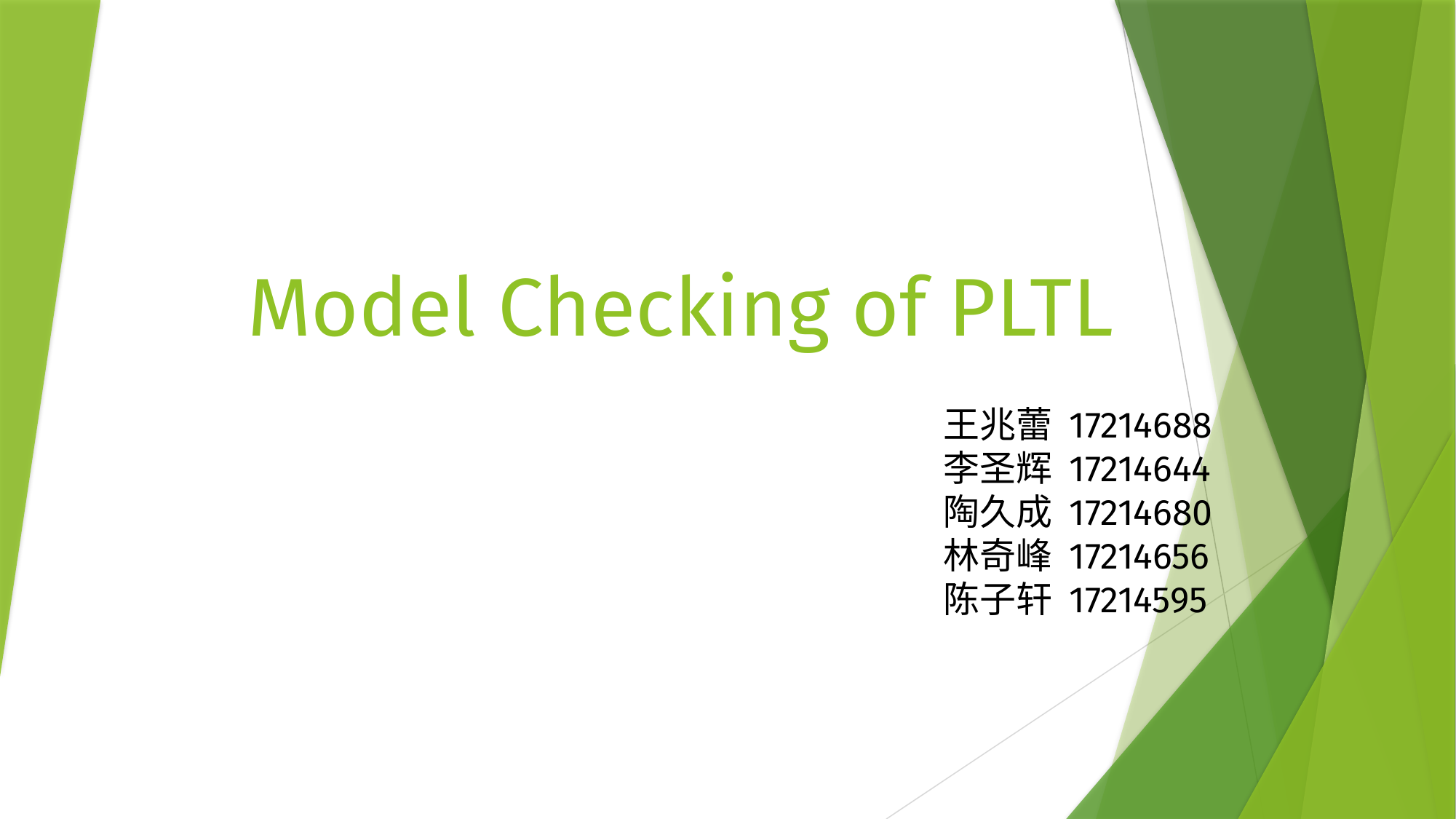

# Model Checking of PLTL
王兆蕾 17214688
李圣辉 17214644
陶久成 17214680
林奇峰 17214656
陈子轩 17214595